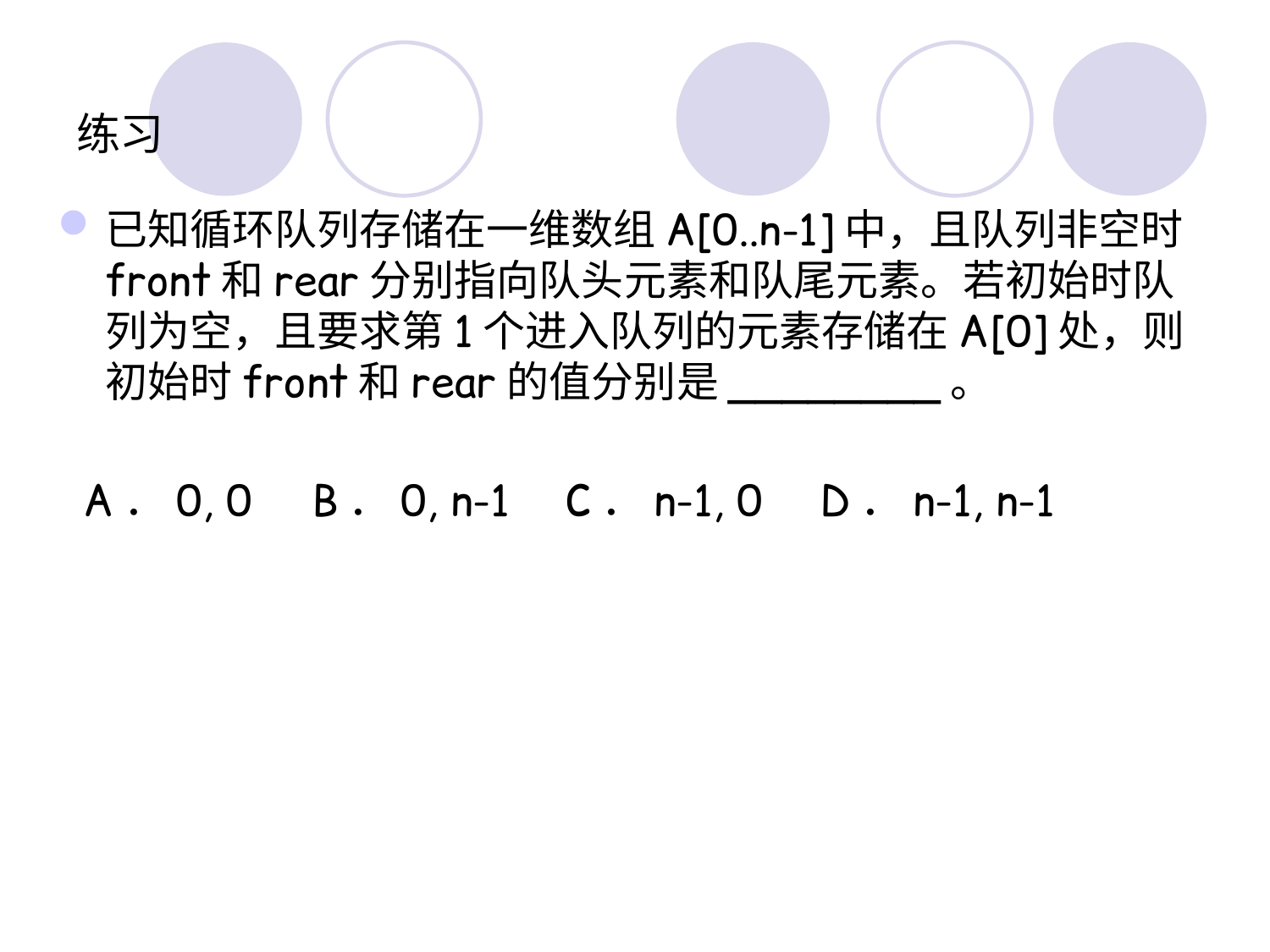

# 练习
已知循环队列存储在一维数组A[0..n-1]中，且队列非空时front和rear分别指向队头元素和队尾元素。若初始时队列为空，且要求第1个进入队列的元素存储在A[0]处，则初始时front和rear的值分别是________。

  A．0, 0	B．0, n-1	C．n-1, 0	D．n-1, n-1

10